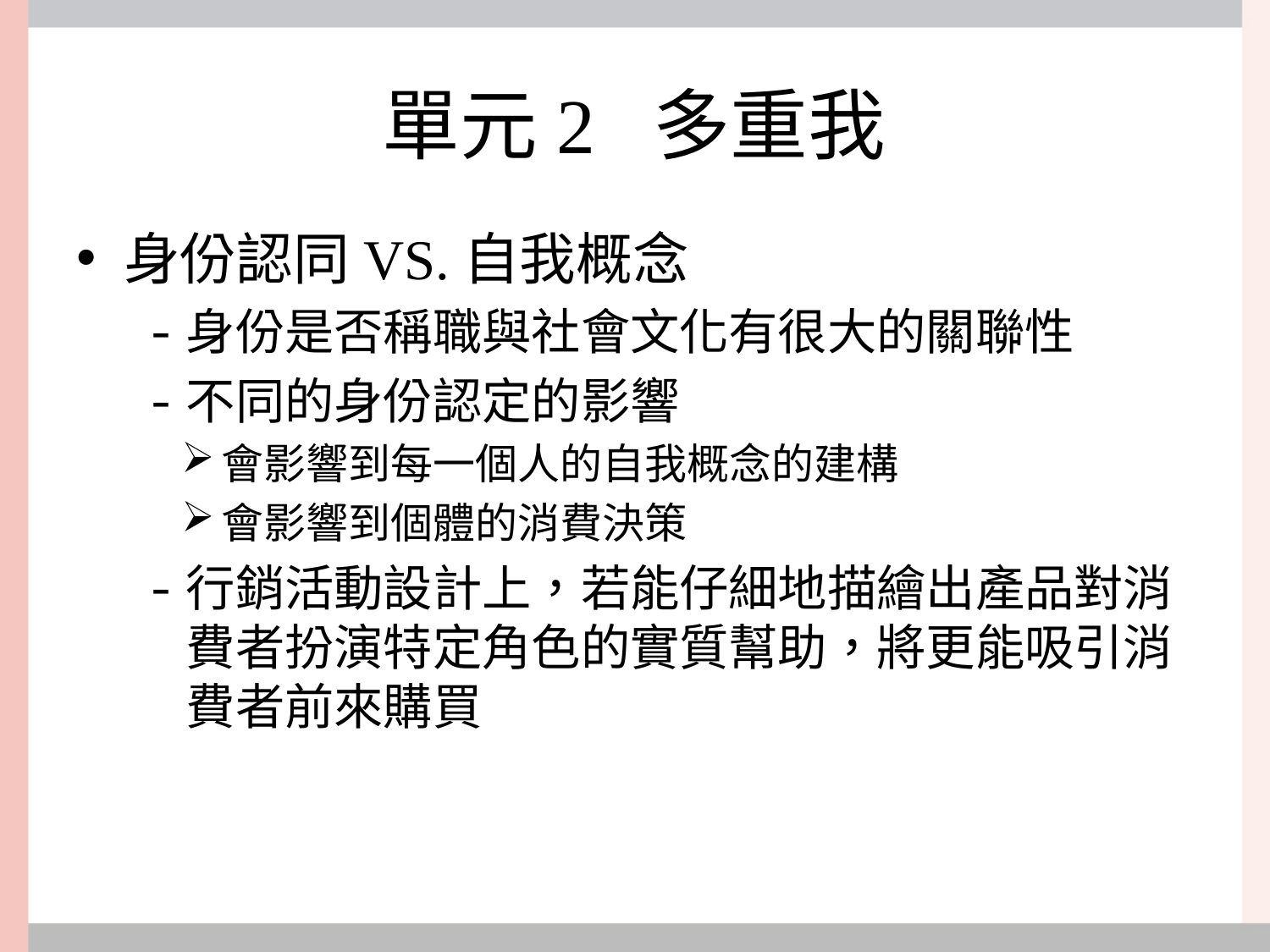

# 單元2  多重我
身份認同VS.自我概念
身份是否稱職與社會文化有很大的關聯性
不同的身份認定的影響
會影響到每一個人的自我概念的建構
會影響到個體的消費決策
行銷活動設計上，若能仔細地描繪出產品對消費者扮演特定角色的實質幫助，將更能吸引消費者前來購買